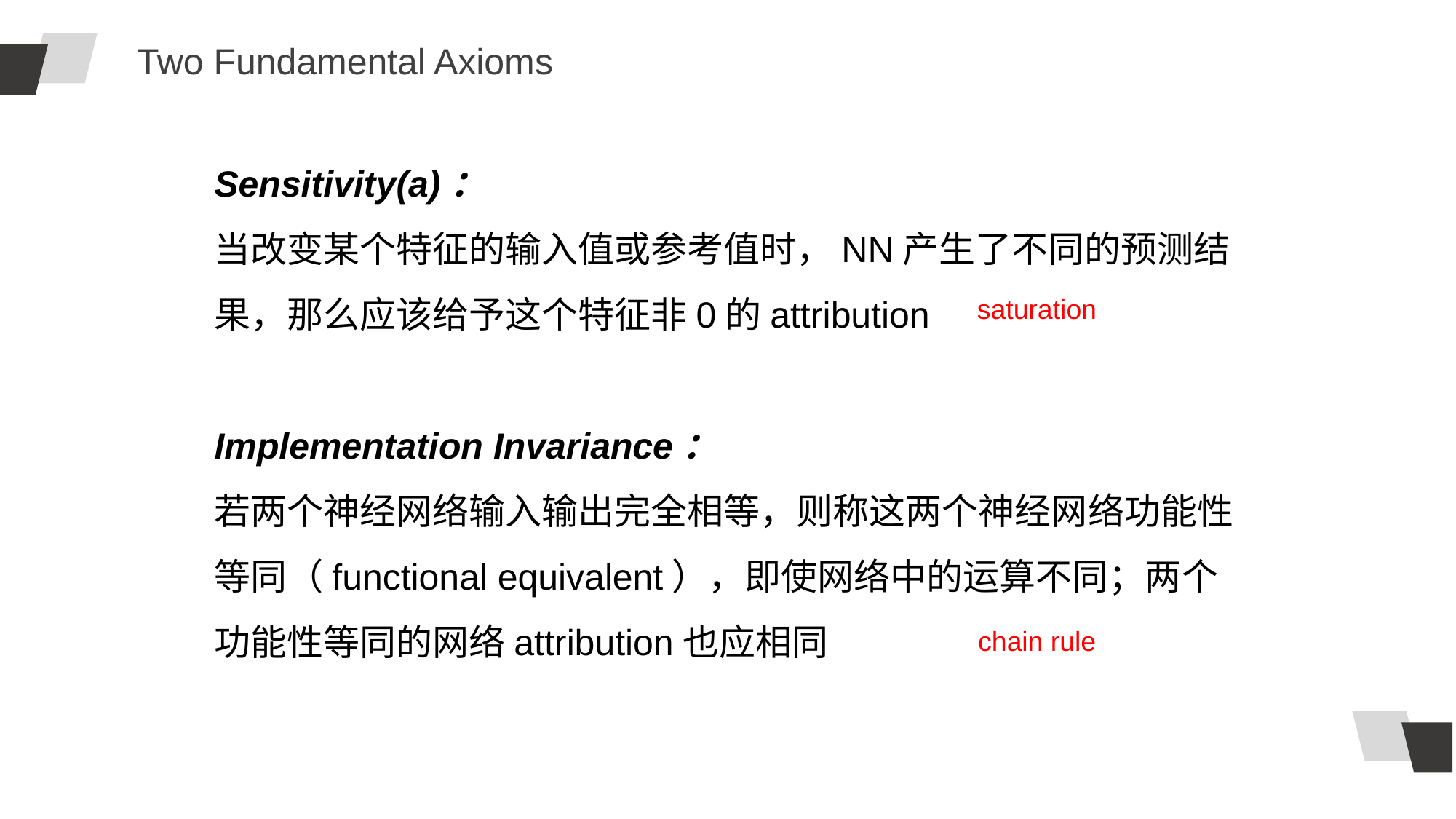

Two Fundamental Axioms
Sensitivity(a)：
当改变某个特征的输入值或参考值时，NN产生了不同的预测结果，那么应该给予这个特征非0的attribution

Implementation Invariance：
若两个神经网络输入输出完全相等，则称这两个神经网络功能性等同（functional equivalent），即使网络中的运算不同；两个功能性等同的网络attribution也应相同
saturation
chain rule